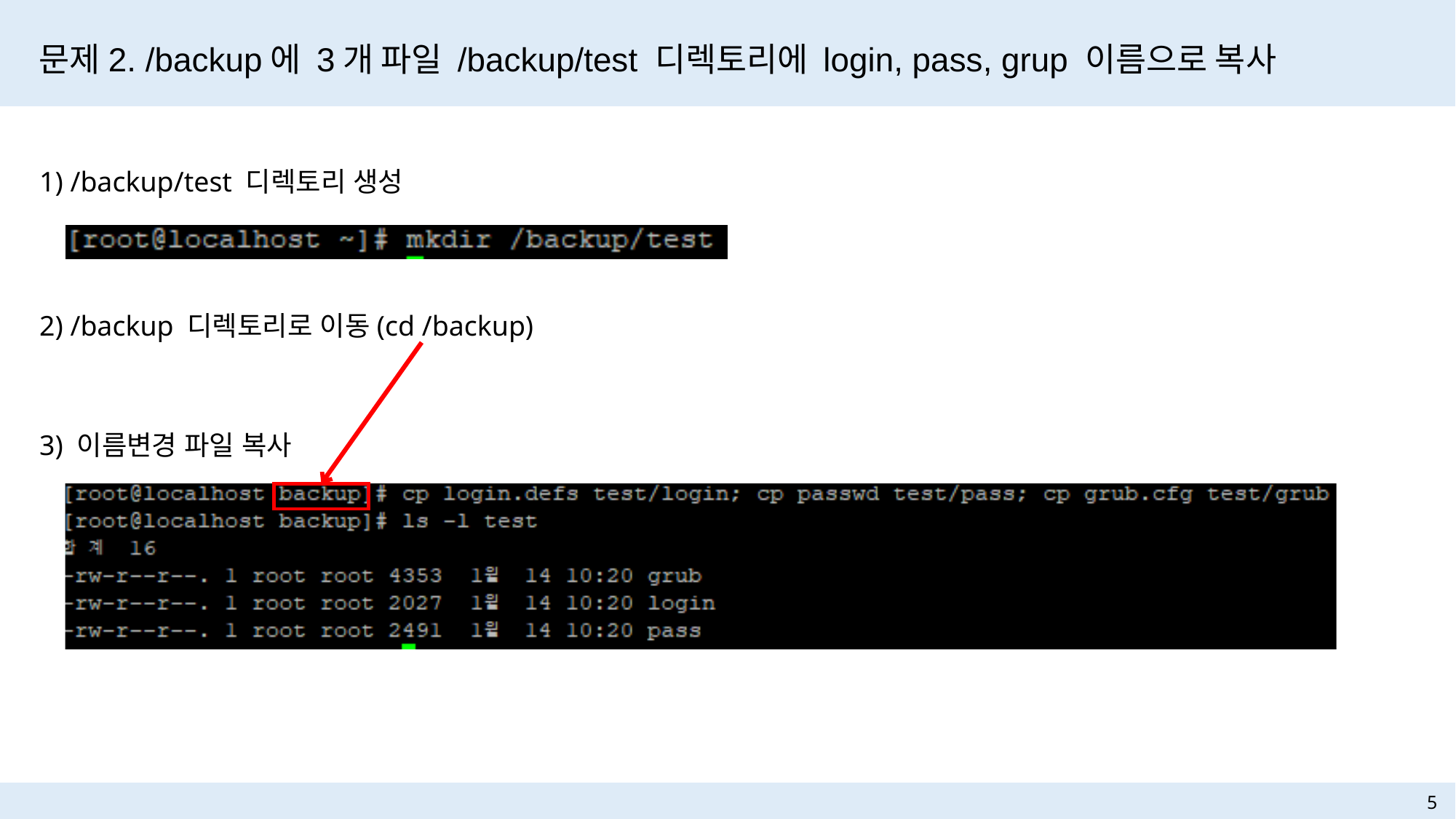

문제2. /backup에 3개 파일 /backup/test 디렉토리에 login, pass, grup 이름으로 복사
1) /backup/test 디렉토리 생성

2) /backup 디렉토리로 이동(cd /backup)

3) 이름변경 파일 복사

5